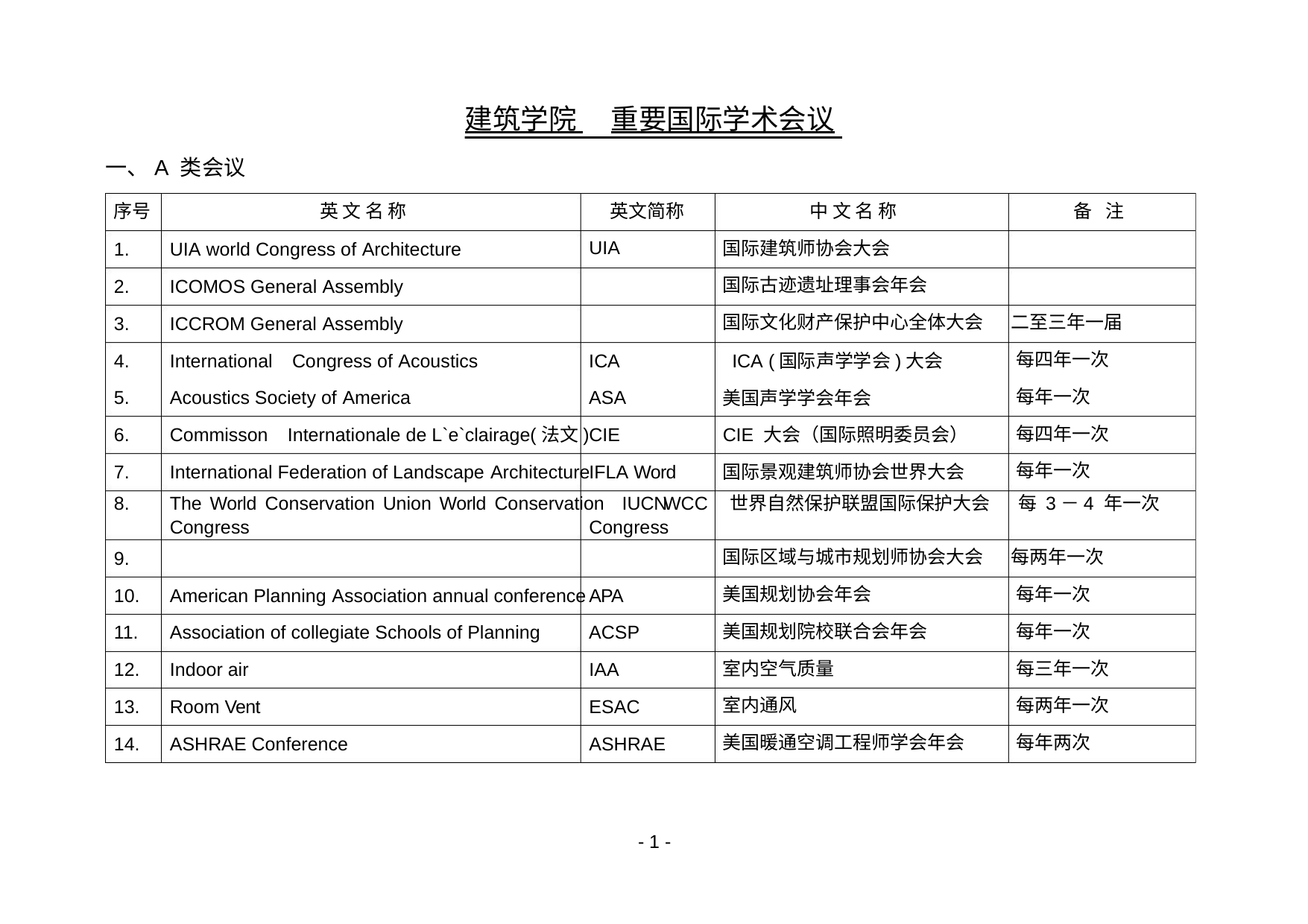

建筑学院 重要国际学术会议

一、A 类会议

序号
英 文 名 称
英文简称
UIA
中 文 名 称
备 注
1.
2.
3.
4.
5.
6.
UIA world Congress of Architecture
ICOMOS General Assembly
国际建筑师协会大会
国际古迹遗址理事会年会
ICCROM General Assembly
国际文化财产保护中心全体大会 二至三年一届
International Congress of Acoustics
Acoustics Society of America
ICA
ICA (国际声学学会)大会
美国声学学会年会
每四年一次
每年一次
ASA
CIE
Commisson Internationale de L`e`clairage(法文)
International Federation of Landscape Architecture
CIE 大会（国际照明委员会）
国际景观建筑师协会世界大会
每四年一次
每年一次
7.
8.
IFLA Word
The World Conservation Union World Conservation IUCN
WCC 世界自然保护联盟国际保护大会 每3－4 年一次
Congress
Congress
9.
国际区域与城市规划师协会大会 每两年一次
10.
11.
12.
13.
14.
American Planning Association annual conference
Association of collegiate Schools of Planning
Indoor air
APA
美国规划协会年会
美国规划院校联合会年会
室内空气质量
每年一次
每年一次
每三年一次
每两年一次
每年两次
ACSP
IAA
Room Vent
ESAC
ASHRAE
室内通风
ASHRAE Conference
美国暖通空调工程师学会年会
- 1 -